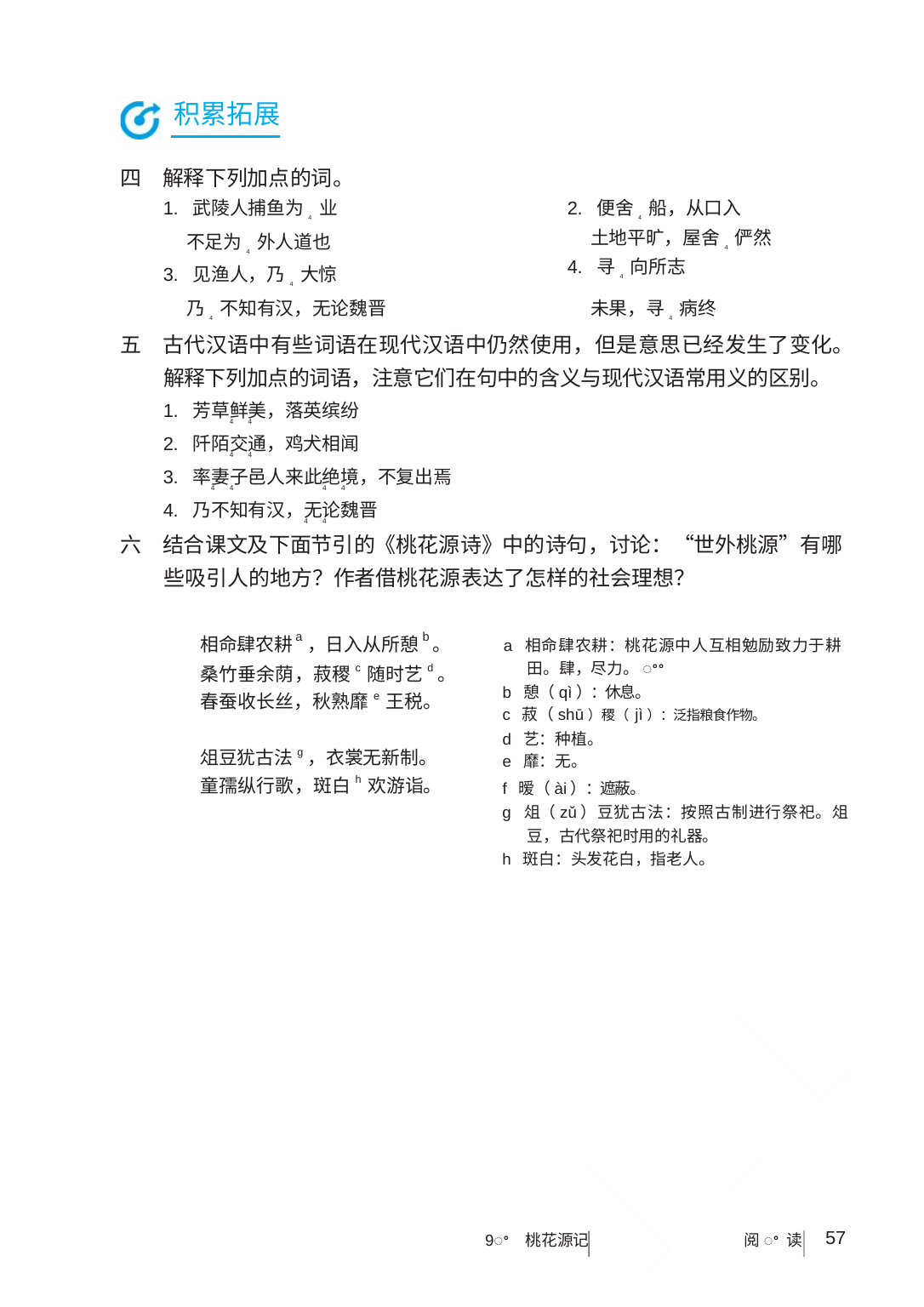

积累拓展

四 解释下列加点的词。
1. 武陵人捕鱼为4 业
2. 便舍4 船，从口入
土地平旷，屋舍4 俨然
4. 寻4 向所志
不足为4 外人道也
3. 见渔人，乃4 大惊
乃4 不知有汉，无论魏晋
未果，寻4 病终
五 古代汉语中有些词语在现代汉语中仍然使用，但是意思已经发生了变化。
解释下列加点的词语，注意它们在句中的含义与现代汉语常用义的区别。
1. 芳草鲜美，落英缤纷
4
4
2. 阡陌交通，鸡犬相闻
4
4
3. 率妻子邑人来此绝境，不复出焉
4
4
4
4
4. 乃不知有汉，无论魏晋
4
4
六 结合课文及下面节引的《桃花源诗》中的诗句，讨论：“世外桃源”有哪
些吸引人的地方？作者借桃花源表达了怎样的社会理想？
a
b
相命肆农耕 ，日入从所憩 。 a相命肆农耕：桃花源中人互相勉励致力于耕
田。肆，尽力。ꢀꢀ
b憩（qì）：休息。
c菽（shū）稷（jì）：泛指粮食作物。
d艺：种植。
e靡：无。
桑竹垂余荫，菽稷c随时艺d。
春蚕收长丝，秋熟靡e王税。
荒路暧f交通，鸡犬互鸣吠。
俎豆犹古法g，衣裳无新制。
童孺纵行歌，斑白h欢游诣。
f暧（ài）：遮蔽。
g俎（zǔ）豆犹古法：按照古制进行祭祀。俎
豆，古代祭祀时用的礼器。
h斑白：头发花白，指老人。

57
9ꢀ 桃花源记
阅ꢀ 读